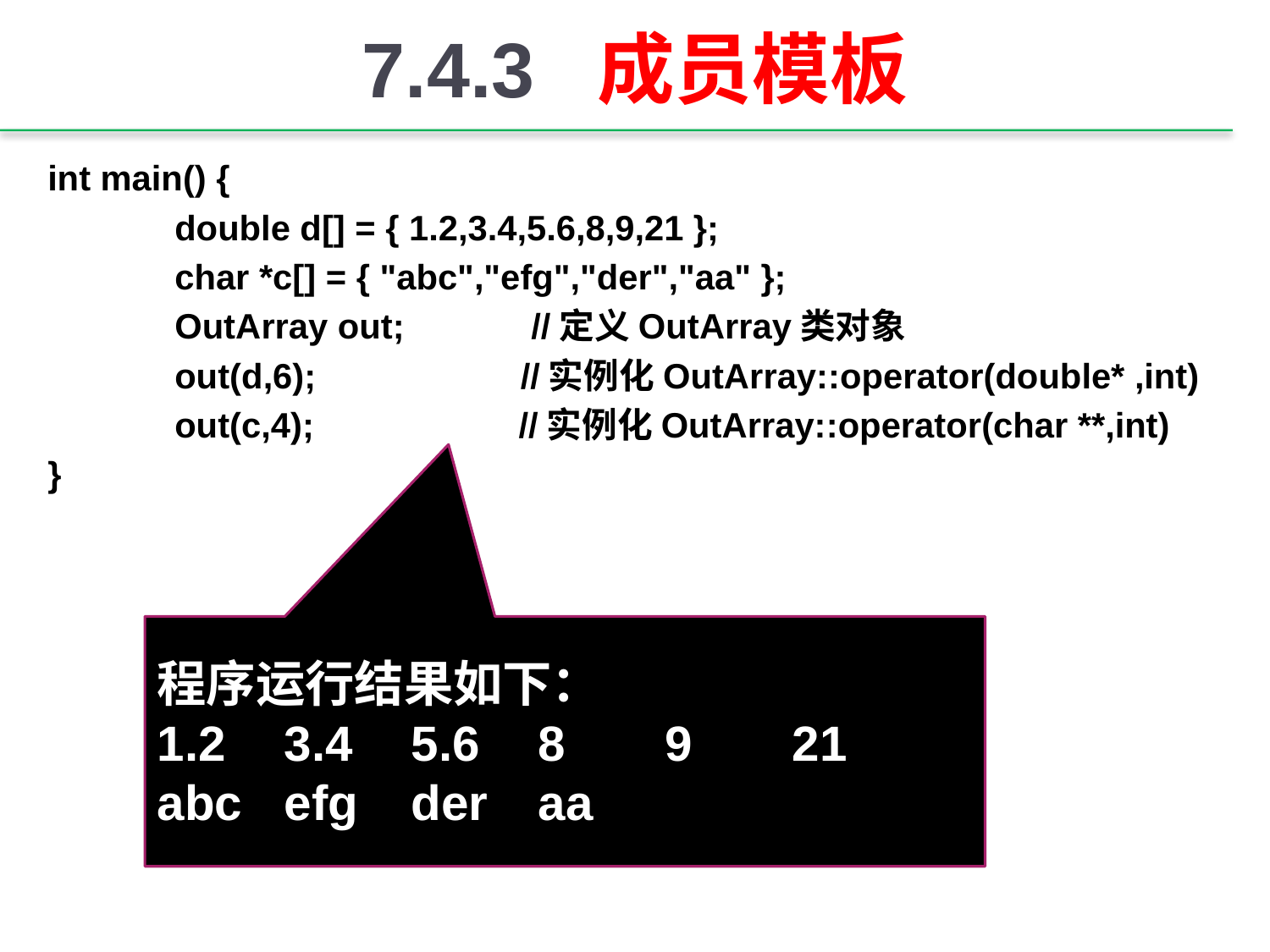

# 7.4.3  成员模板
int main() {
	double d[] = { 1.2,3.4,5.6,8,9,21 };
	char *c[] = { "abc","efg","der","aa" };
	OutArray out;             //定义OutArray类对象
	out(d,6);                     //实例化OutArray::operator(double* ,int)
	out(c,4);                     //实例化OutArray::operator(char **,int)
}

程序运行结果如下：
1.2	3.4	5.6	8	9	21
abc	efg	der	aa